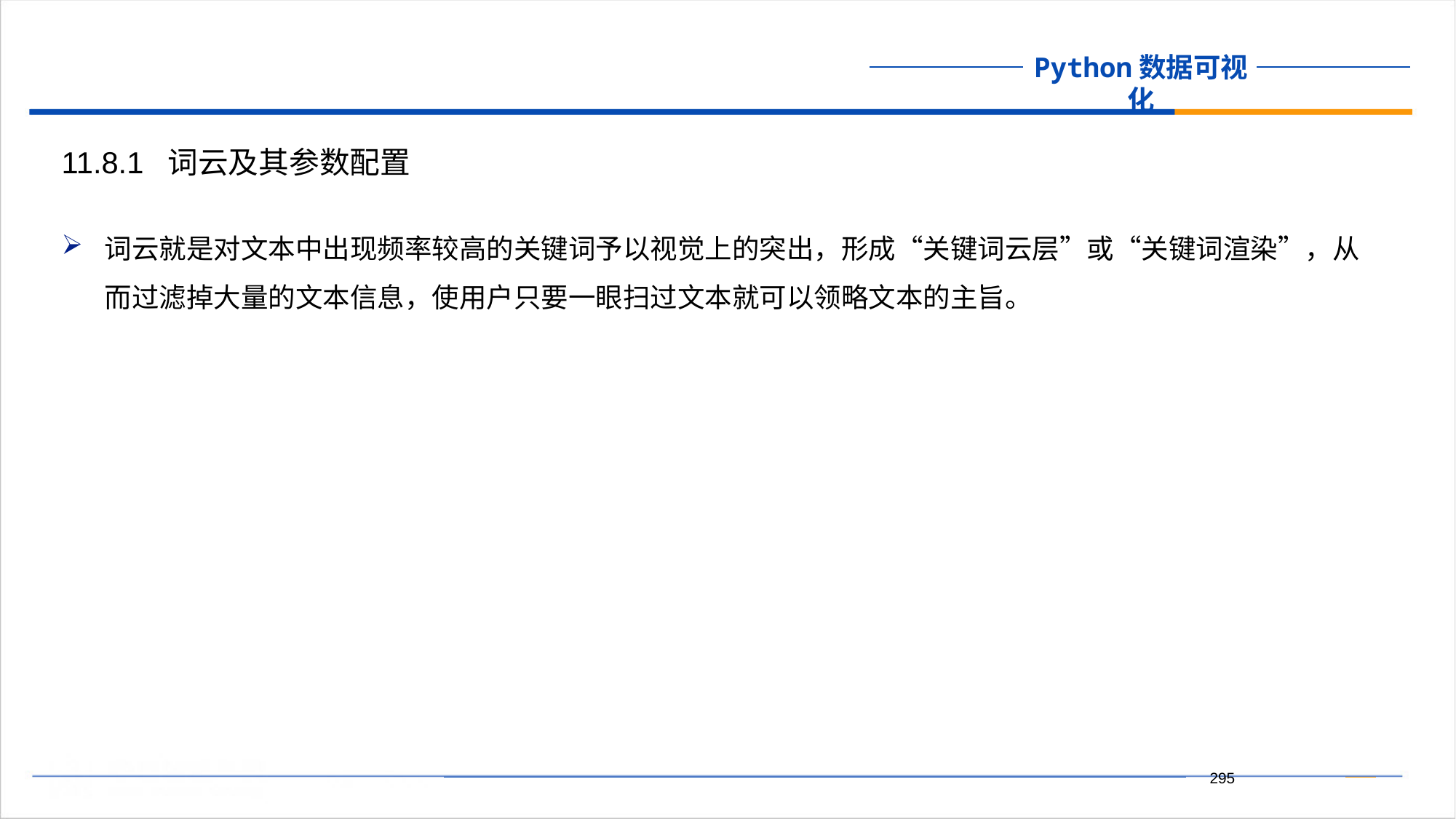

11.8.1  词云及其参数配置
词云就是对文本中出现频率较高的关键词予以视觉上的突出，形成“关键词云层”或“关键词渲染”，从而过滤掉大量的文本信息，使用户只要一眼扫过文本就可以领略文本的主旨。